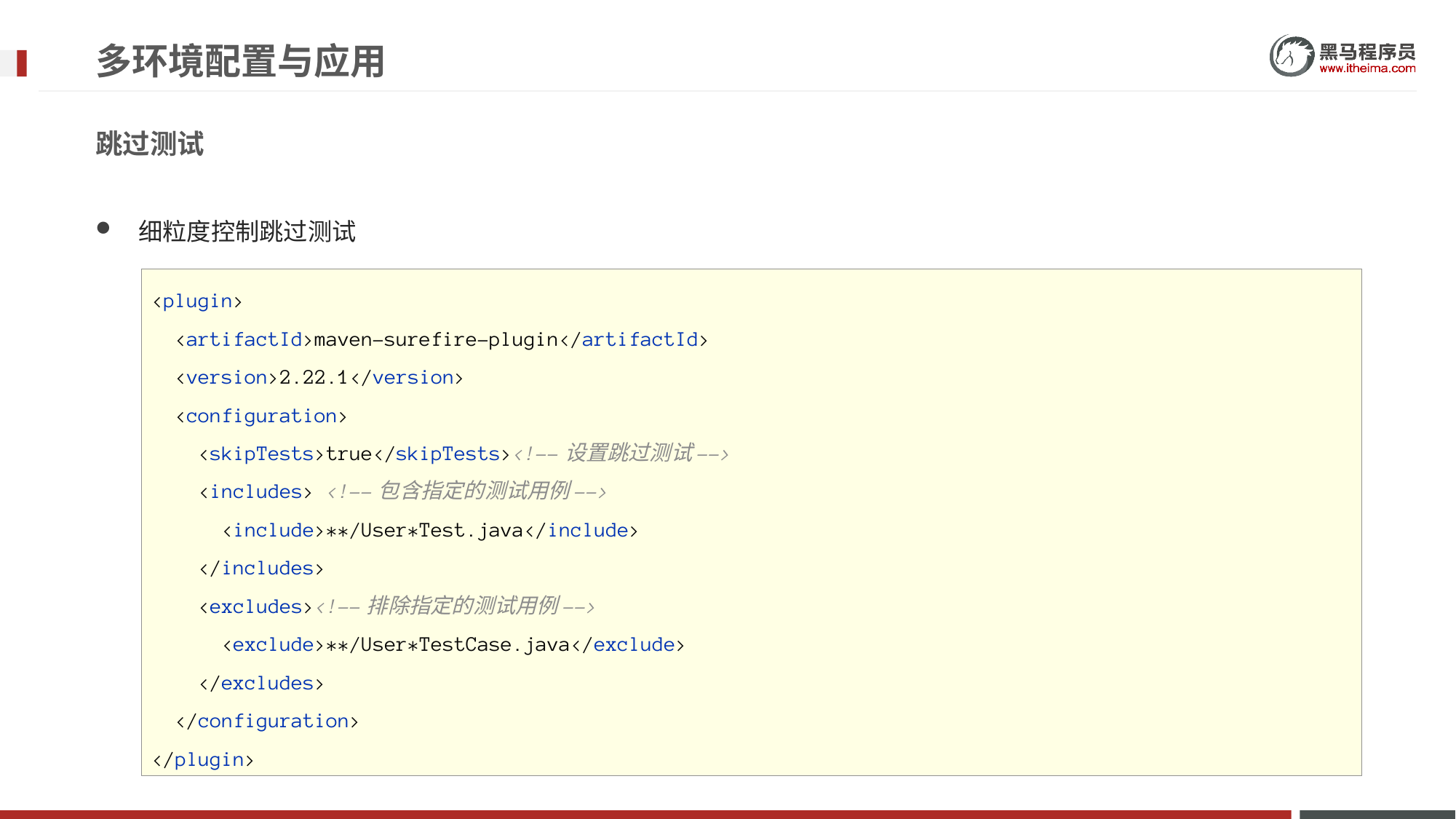

# 多环境配置与应用
跳过测试
细粒度控制跳过测试
<plugin>
  <artifactId>maven-surefire-plugin</artifactId>
  <version>2.22.1</version>
  <configuration>
    <skipTests>true</skipTests><!--设置跳过测试-->
    <includes> <!--包含指定的测试用例-->
      <include>**/User*Test.java</include>
    </includes>
    <excludes><!--排除指定的测试用例-->
      <exclude>**/User*TestCase.java</exclude>
    </excludes>
  </configuration>
</plugin>